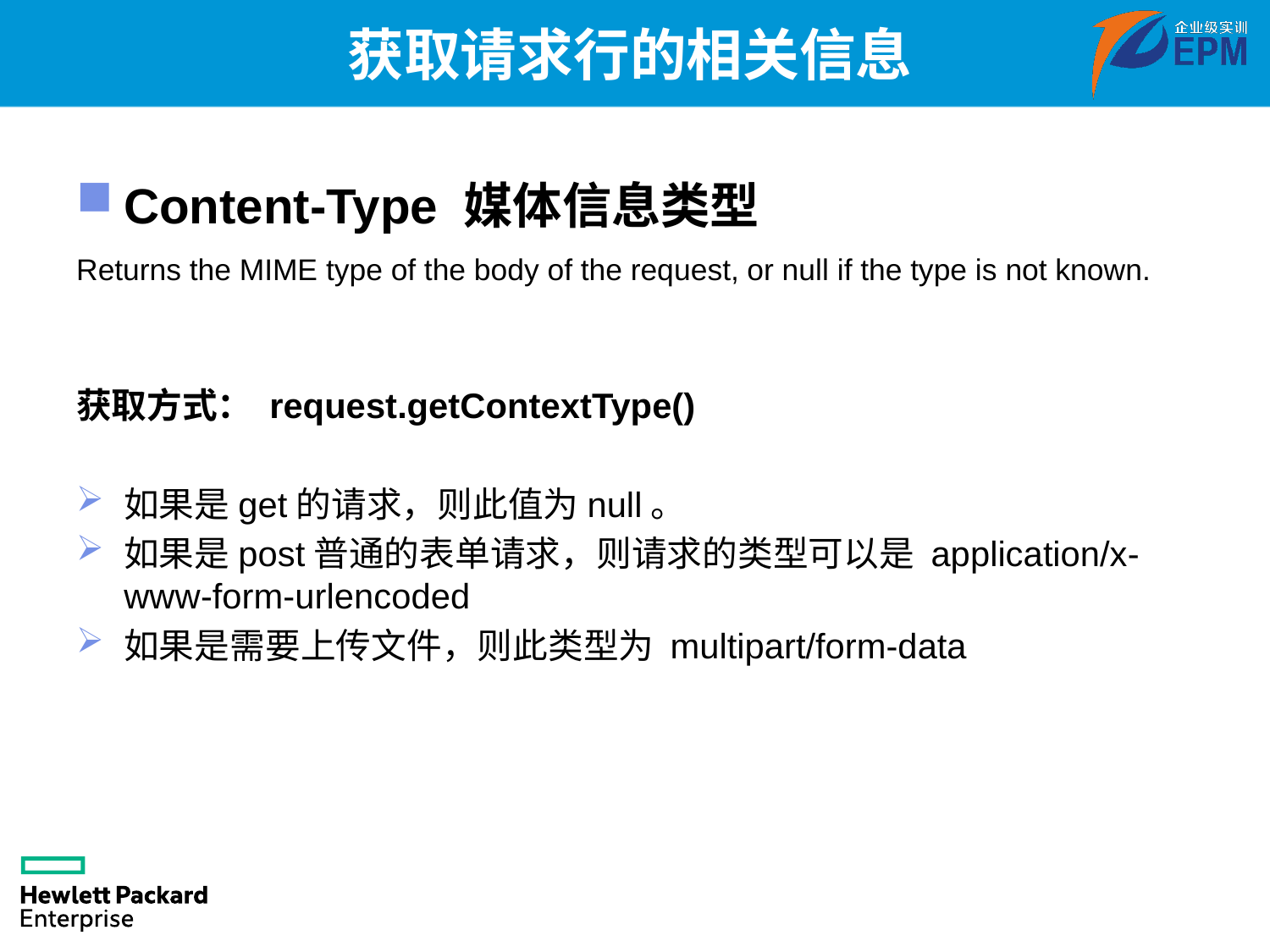

# 获取请求行的相关信息
Content-Type 媒体信息类型
Returns the MIME type of the body of the request, or null if the type is not known.
获取方式： request.getContextType()

如果是get的请求，则此值为null。
如果是post普通的表单请求，则请求的类型可以是 application/x-www-form-urlencoded
如果是需要上传文件，则此类型为 multipart/form-data